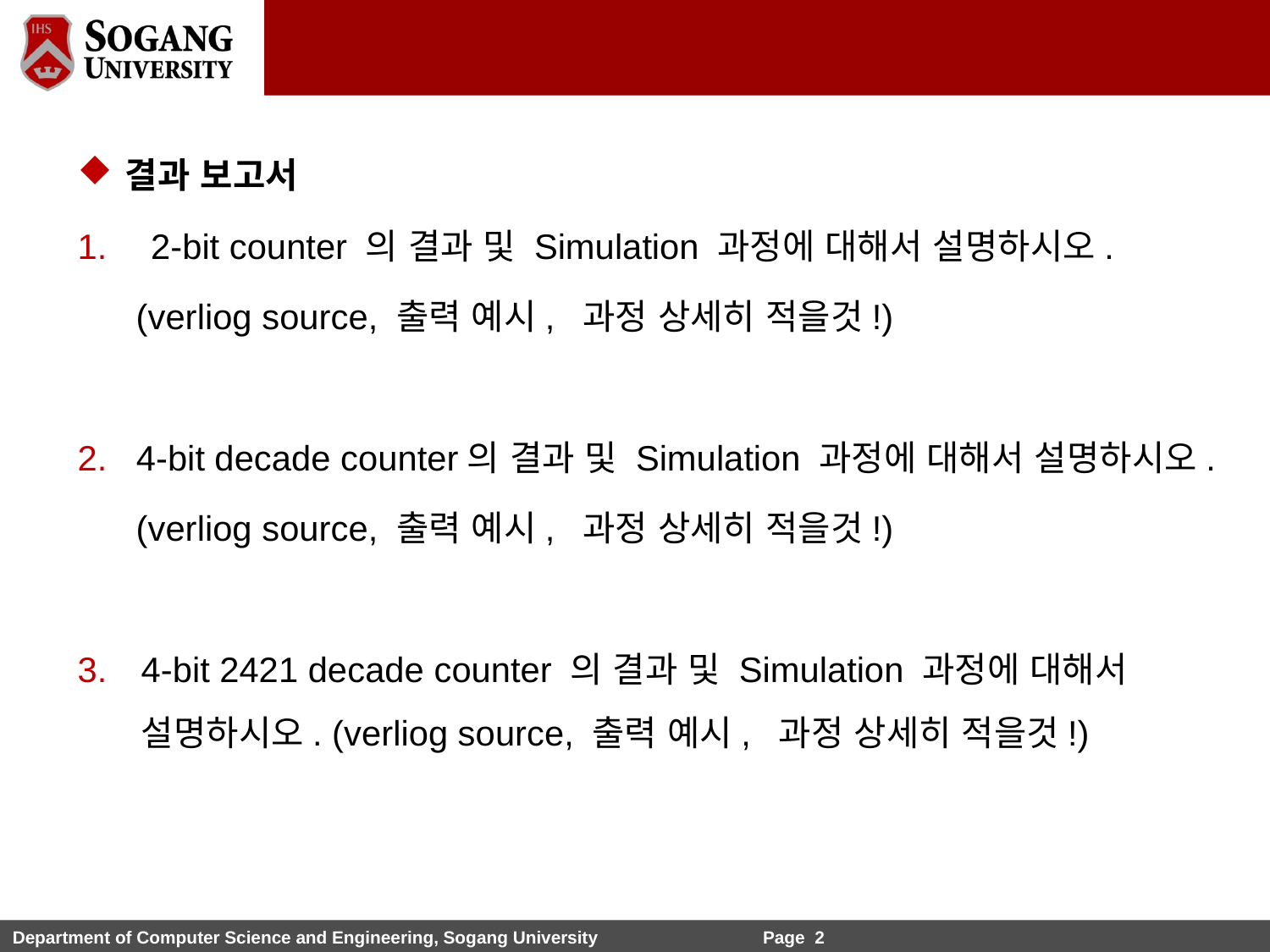

결과 보고서
 2-bit counter 의 결과 및 Simulation 과정에 대해서 설명하시오.
      (verliog source, 출력 예시,  과정 상세히 적을것!)

2.   4-bit decade counter의 결과 및 Simulation 과정에 대해서 설명하시오.
      (verliog source, 출력 예시,  과정 상세히 적을것!)

4-bit 2421 decade counter 의 결과 및 Simulation 과정에 대해서 설명하시오. (verliog source, 출력 예시,  과정 상세히 적을것!)